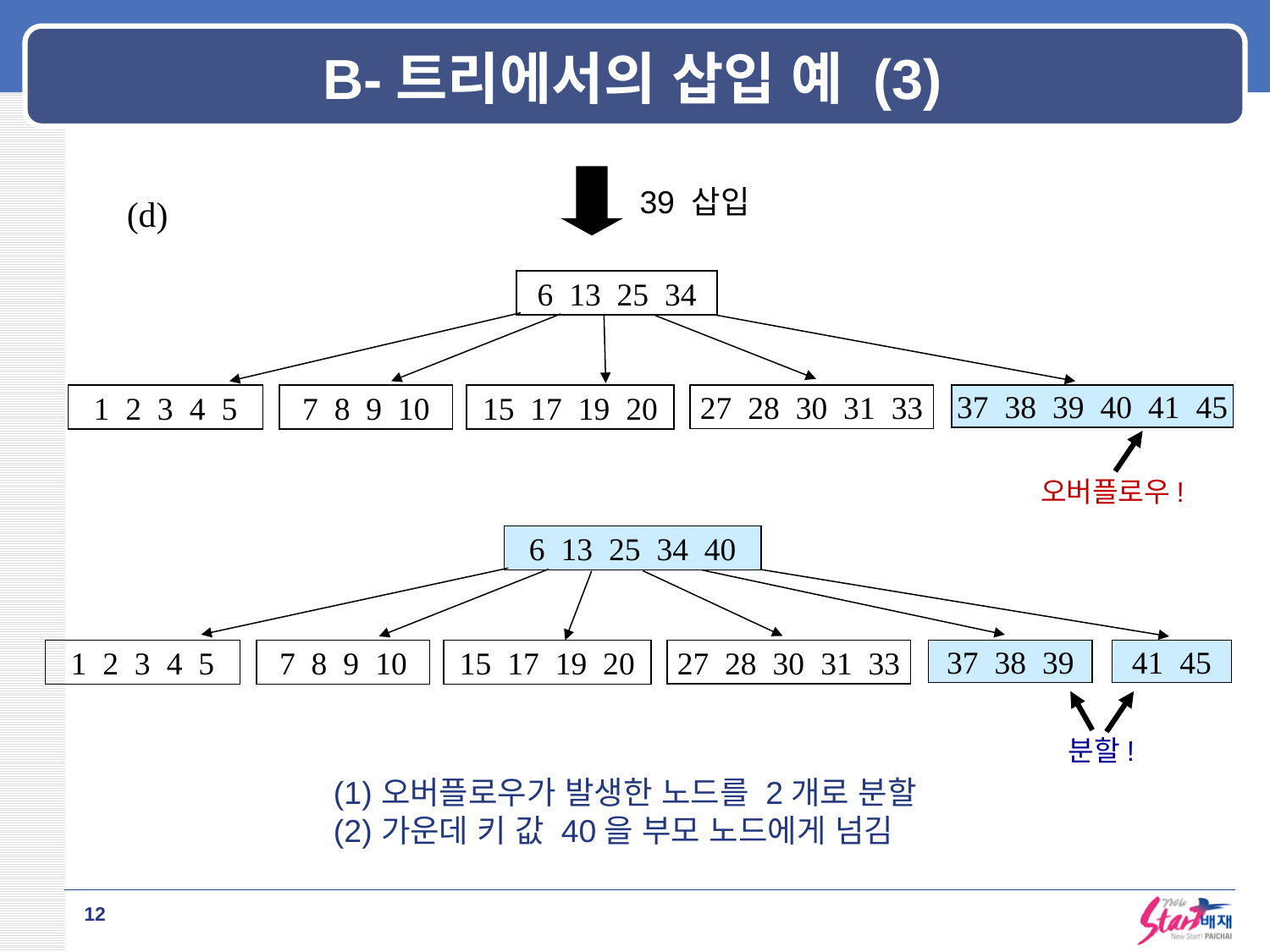

# B-트리에서의 삽입 예 (3)

39 삽입
(d)
6  13  25  34

27  28  30  31  33
37  38  39  40  41  45
1  2  3  4  5
7  8  9  10
15  17  19  20

오버플로우!
6  13  25  34  40

27  28  30  31  33
37  38  39
41  45
1  2  3  4  5
7  8  9  10
15  17  19  20

분할!
오버플로우가 발생한 노드를 2개로 분할
가운데 키 값 40을 부모 노드에게 넘김
12